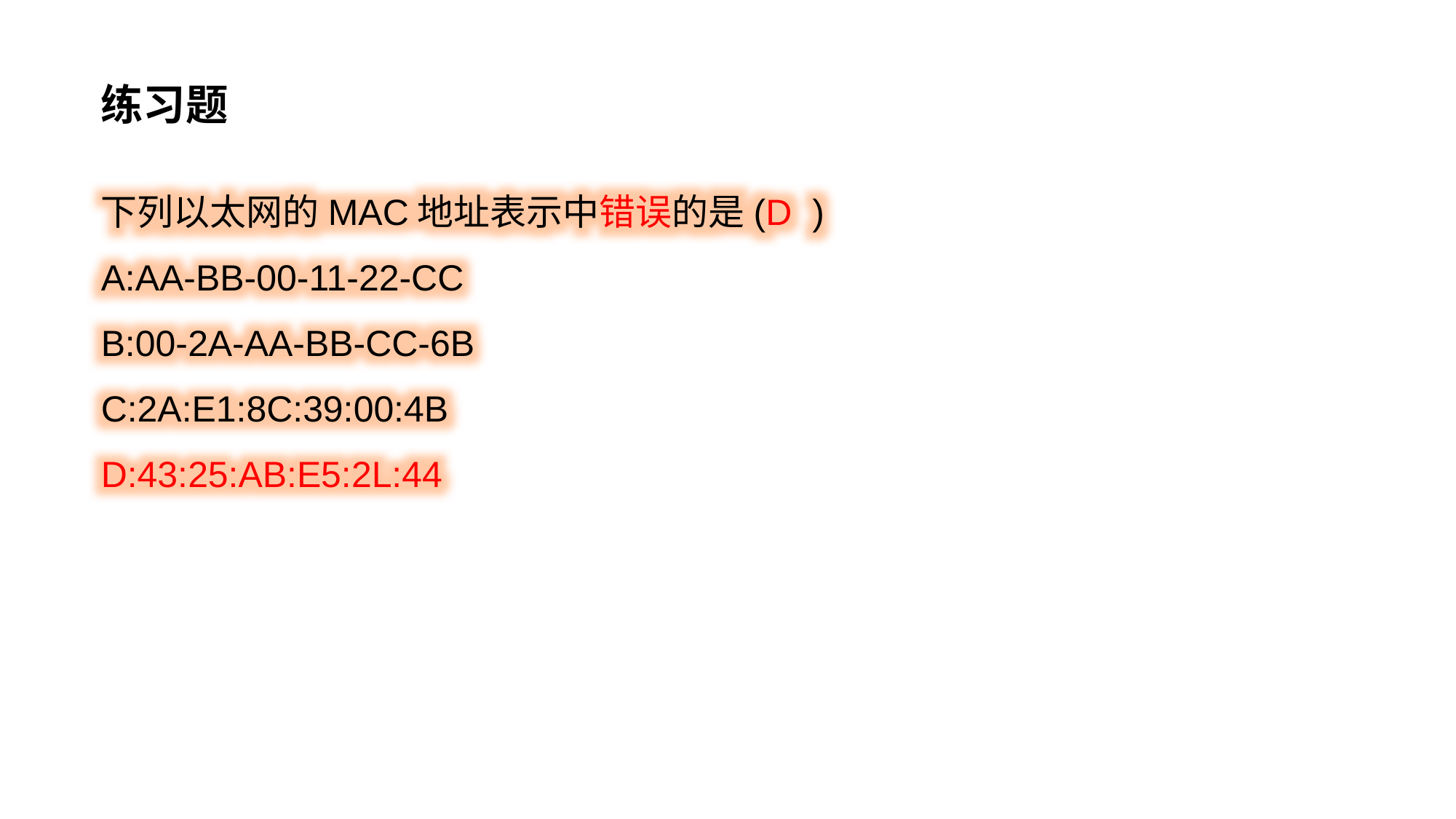

练习题
下列以太网的MAC地址表示中错误的是(D  )
A:AA-BB-00-11-22-CC
B:00-2A-AA-BB-CC-6B
C:2A:E1:8C:39:00:4B
D:43:25:AB:E5:2L:44